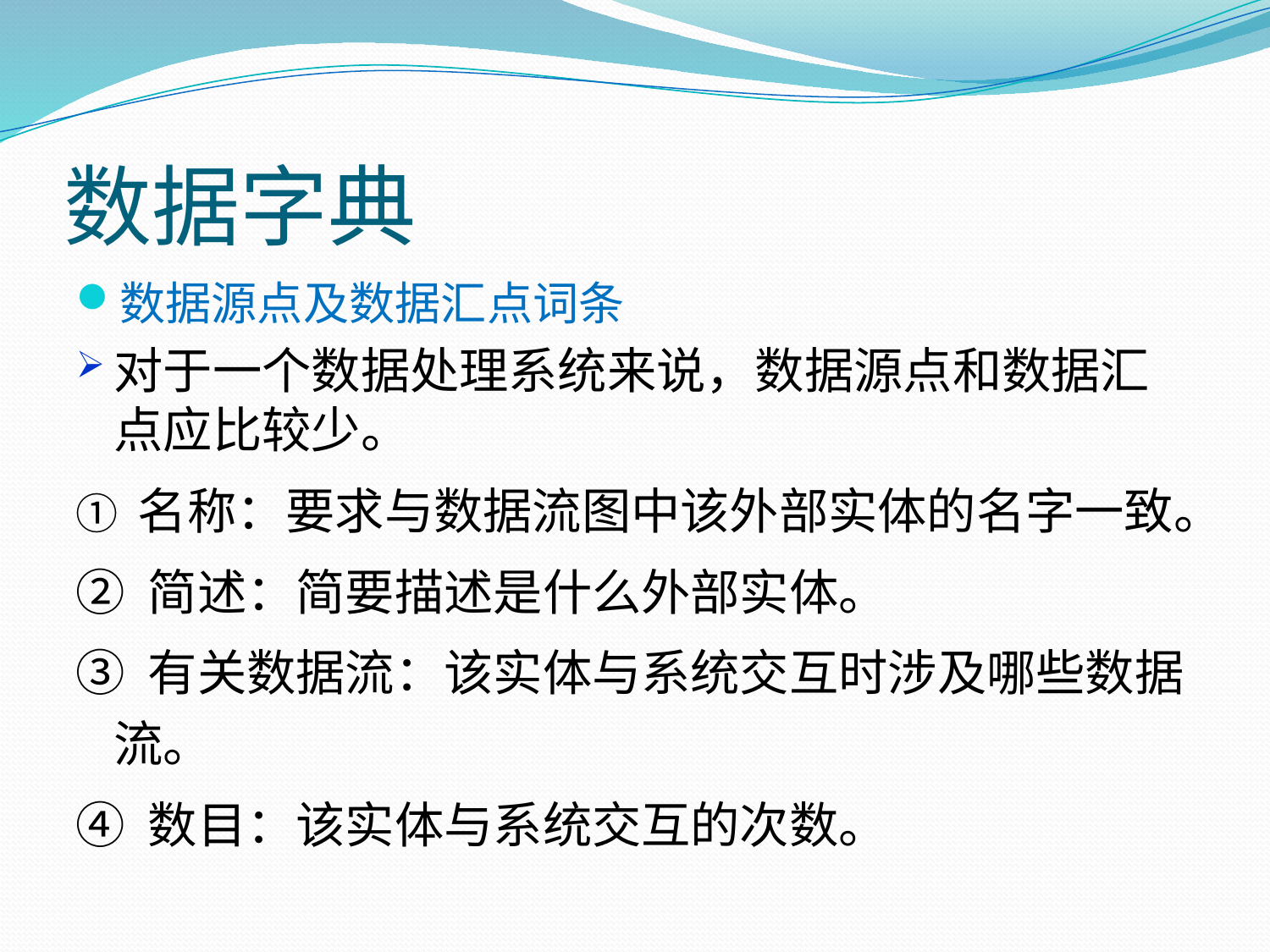

# 数据字典
数据源点及数据汇点词条
对于一个数据处理系统来说，数据源点和数据汇点应比较少。
① 名称：要求与数据流图中该外部实体的名字一致。
② 简述：简要描述是什么外部实体。
③ 有关数据流：该实体与系统交互时涉及哪些数据流。
④ 数目：该实体与系统交互的次数。